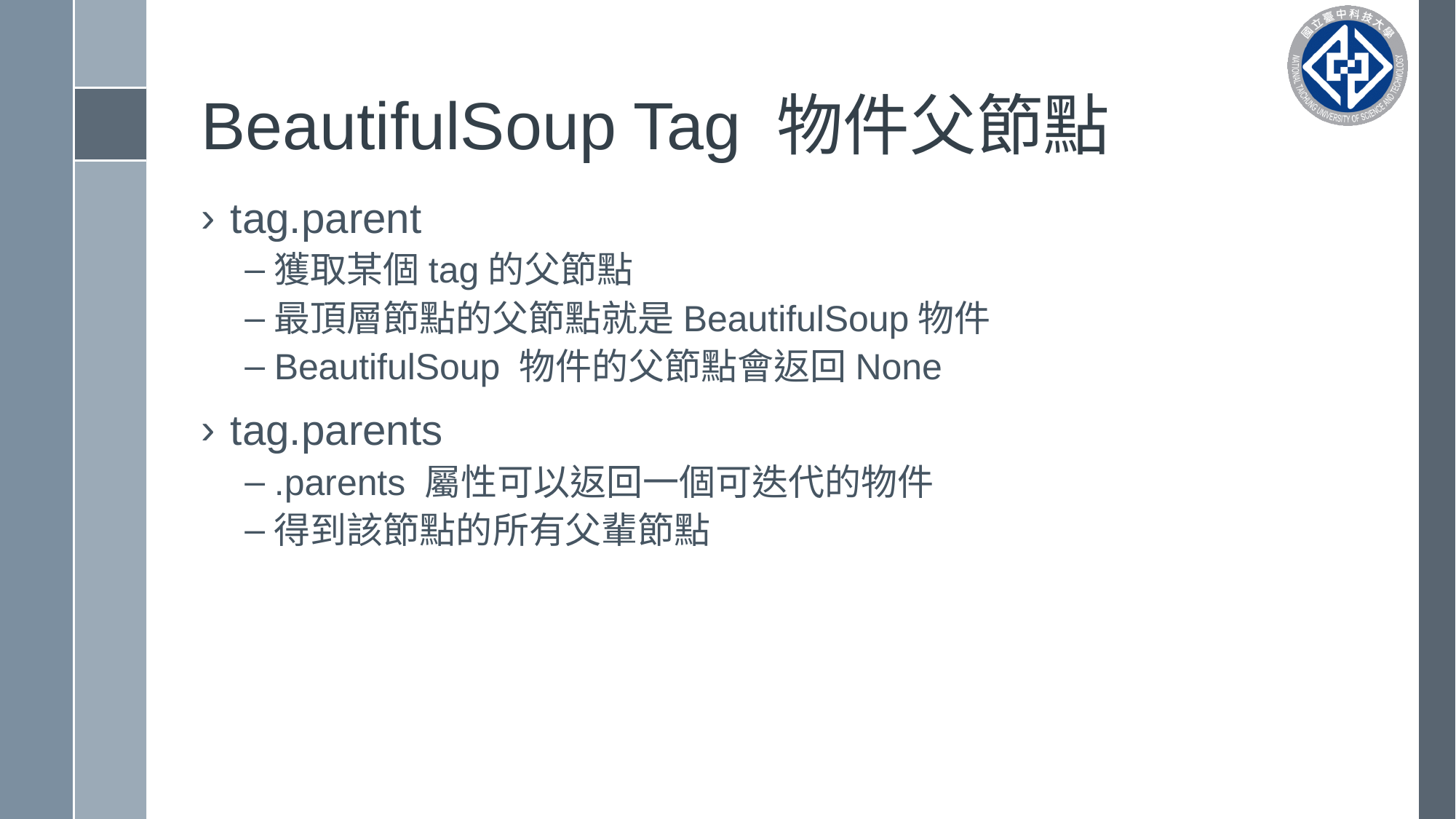

# BeautifulSoup Tag 物件父節點
tag.parent
獲取某個tag的父節點
最頂層節點的父節點就是BeautifulSoup物件
BeautifulSoup 物件的父節點會返回None
tag.parents
.parents 屬性可以返回一個可迭代的物件
得到該節點的所有父輩節點